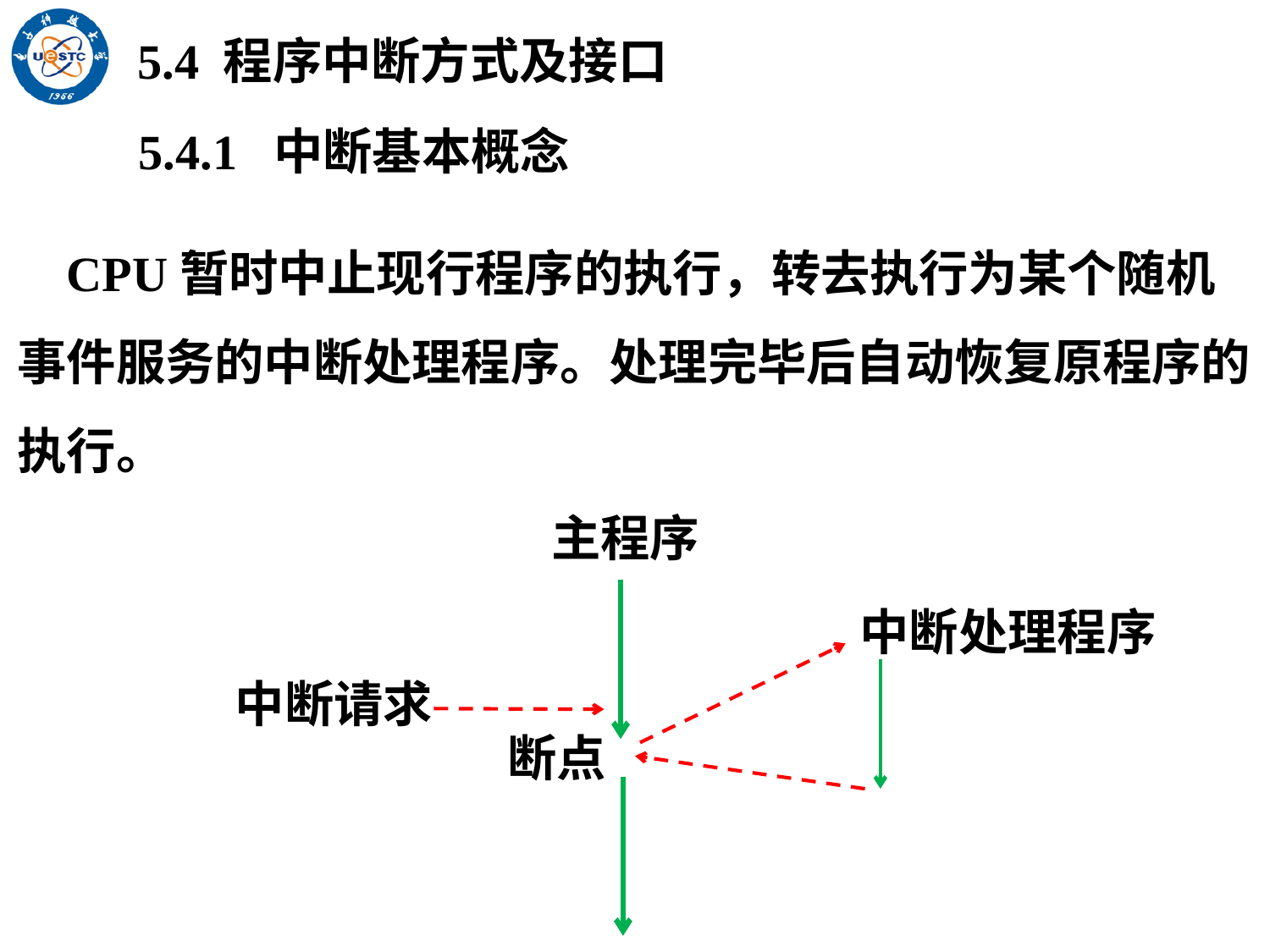

5.4 程序中断方式及接口
5.4.1  中断基本概念
    CPU暂时中止现行程序的执行，转去执行为某个随机事件服务的中断处理程序。处理完毕后自动恢复原程序的执行。
主程序
中断处理程序
中断请求
断点